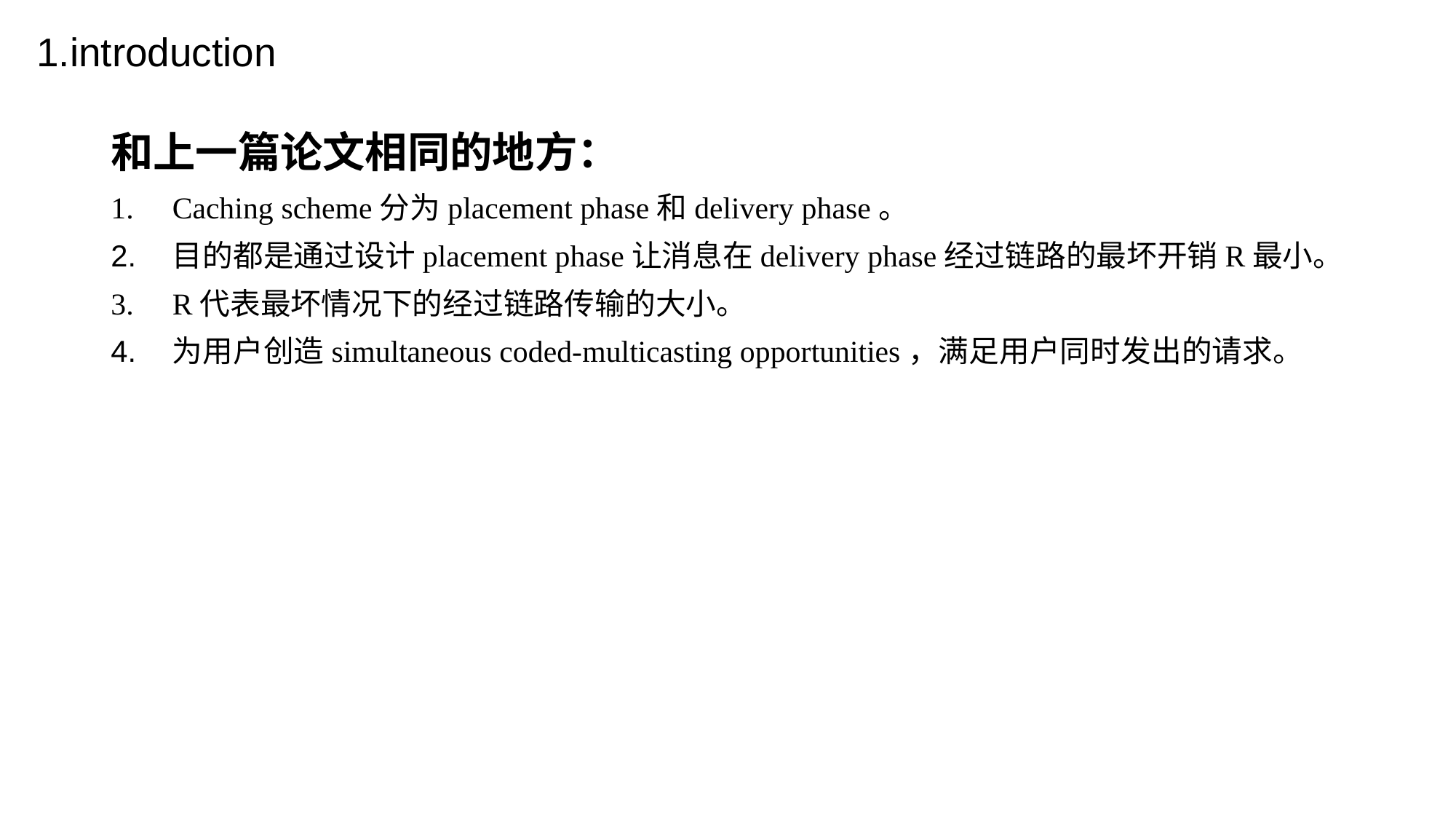

# 1.introduction
和上一篇论文相同的地方：
Caching scheme分为placement phase和delivery phase。
目的都是通过设计placement phase让消息在delivery phase经过链路的最坏开销R最小。
R代表最坏情况下的经过链路传输的大小。
为用户创造simultaneous coded-multicasting opportunities，满足用户同时发出的请求。